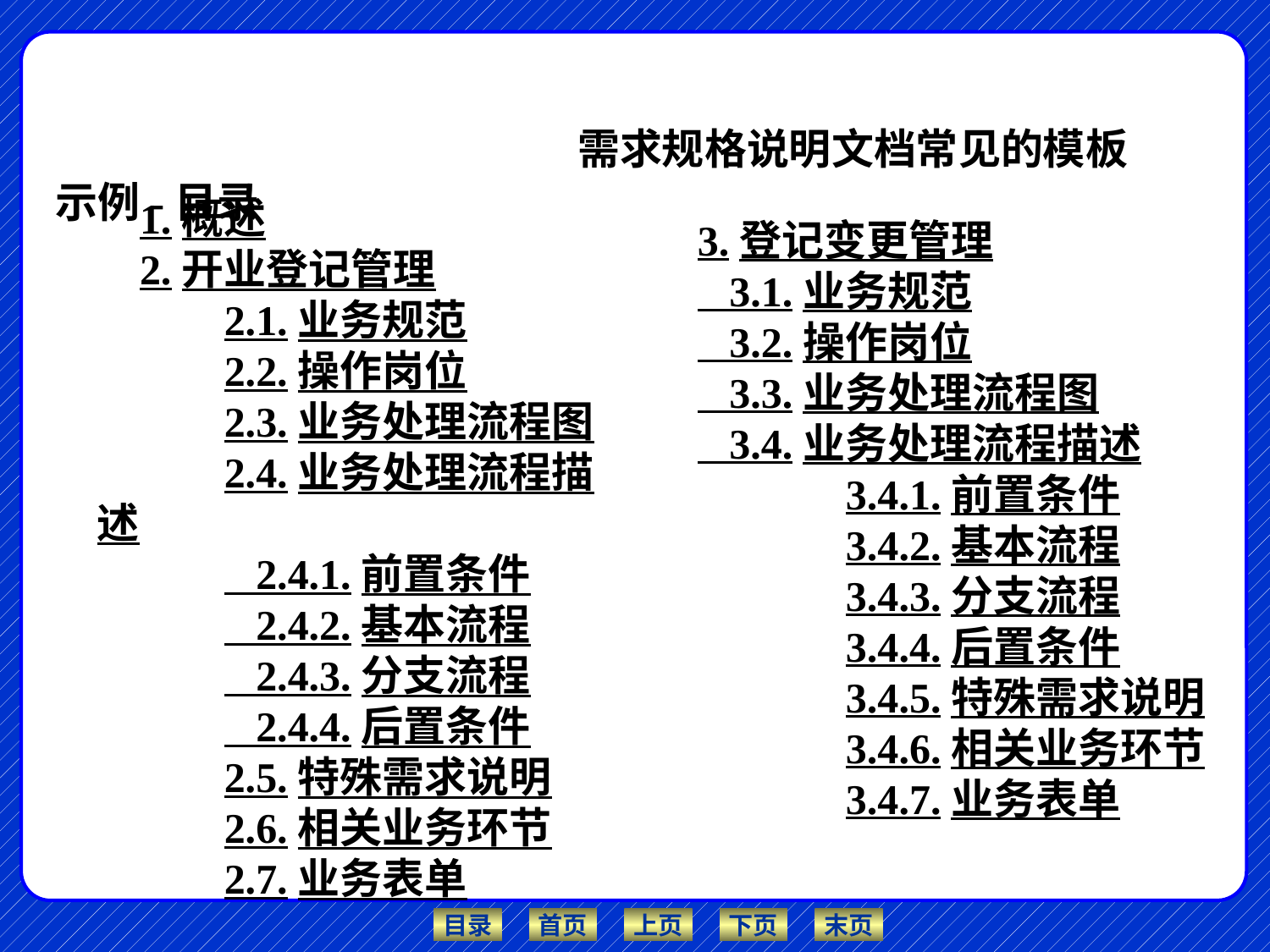

24
需求规格说明文档常见的模板
示例-目录
3.登记变更管理
   3.1.业务规范
   3.2.操作岗位
   3.3.业务处理流程图
   3.4.业务处理流程描述
	3.4.1.前置条件
	3.4.2.基本流程
	3.4.3.分支流程
	3.4.4.后置条件
	3.4.5.特殊需求说明
	3.4.6.相关业务环节
	3.4.7.业务表单
1.概述
2.开业登记管理
	2.1.业务规范
	2.2.操作岗位
	2.3.业务处理流程图
	2.4.业务处理流程描述
	   2.4.1.前置条件
	   2.4.2.基本流程
	   2.4.3.分支流程
	   2.4.4.后置条件
	2.5.特殊需求说明
	2.6.相关业务环节
	2.7.业务表单